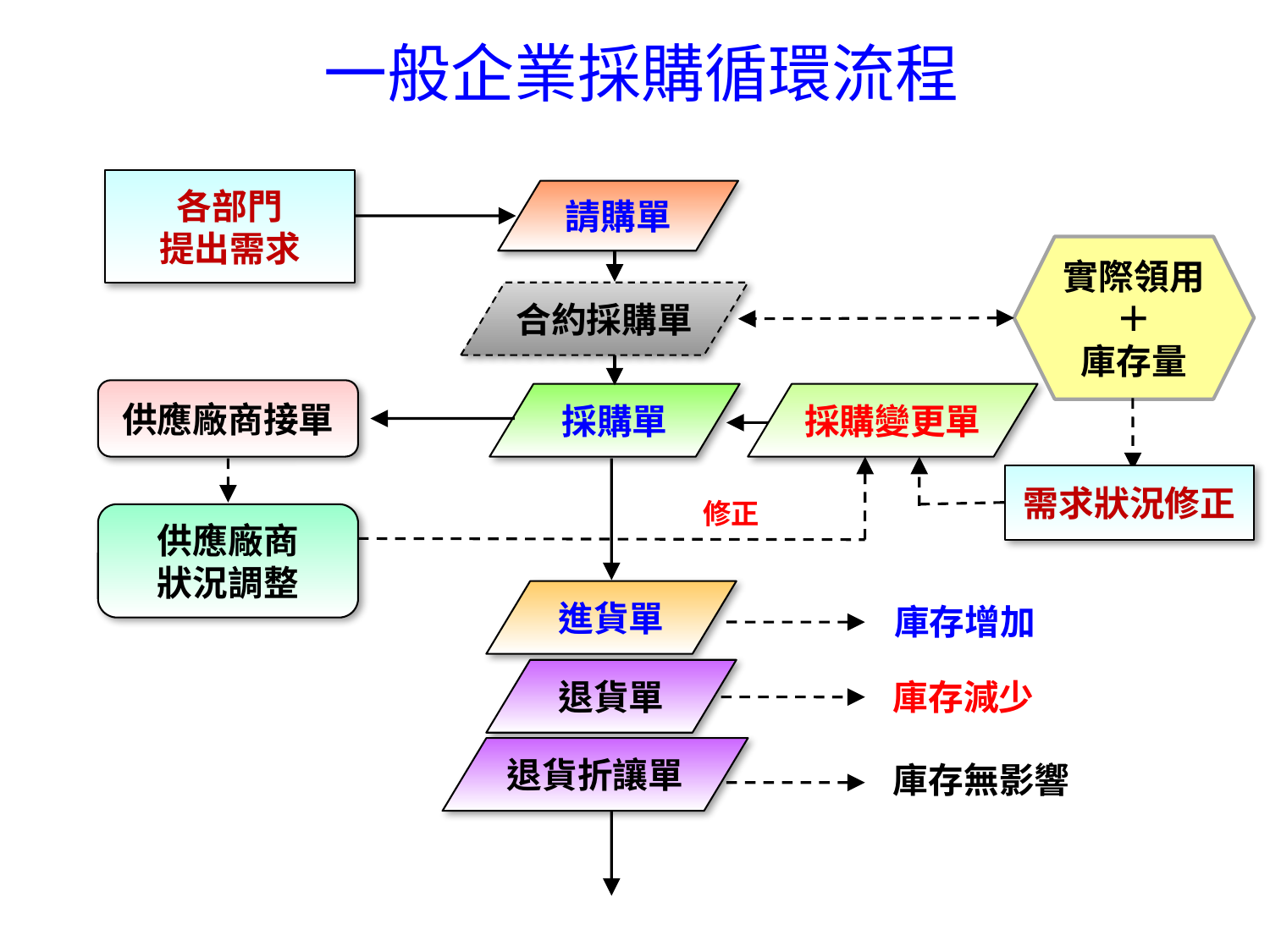

一般企業採購循環流程
11
各部門
提出需求
請購單

實際領用
＋
庫存量

合約採購單

供應廠商接單
採購單
採購變更單

需求狀況修正
修正

供應廠商
狀況調整

進貨單
庫存增加

退貨單
庫存減少

退貨折讓單
庫存無影響